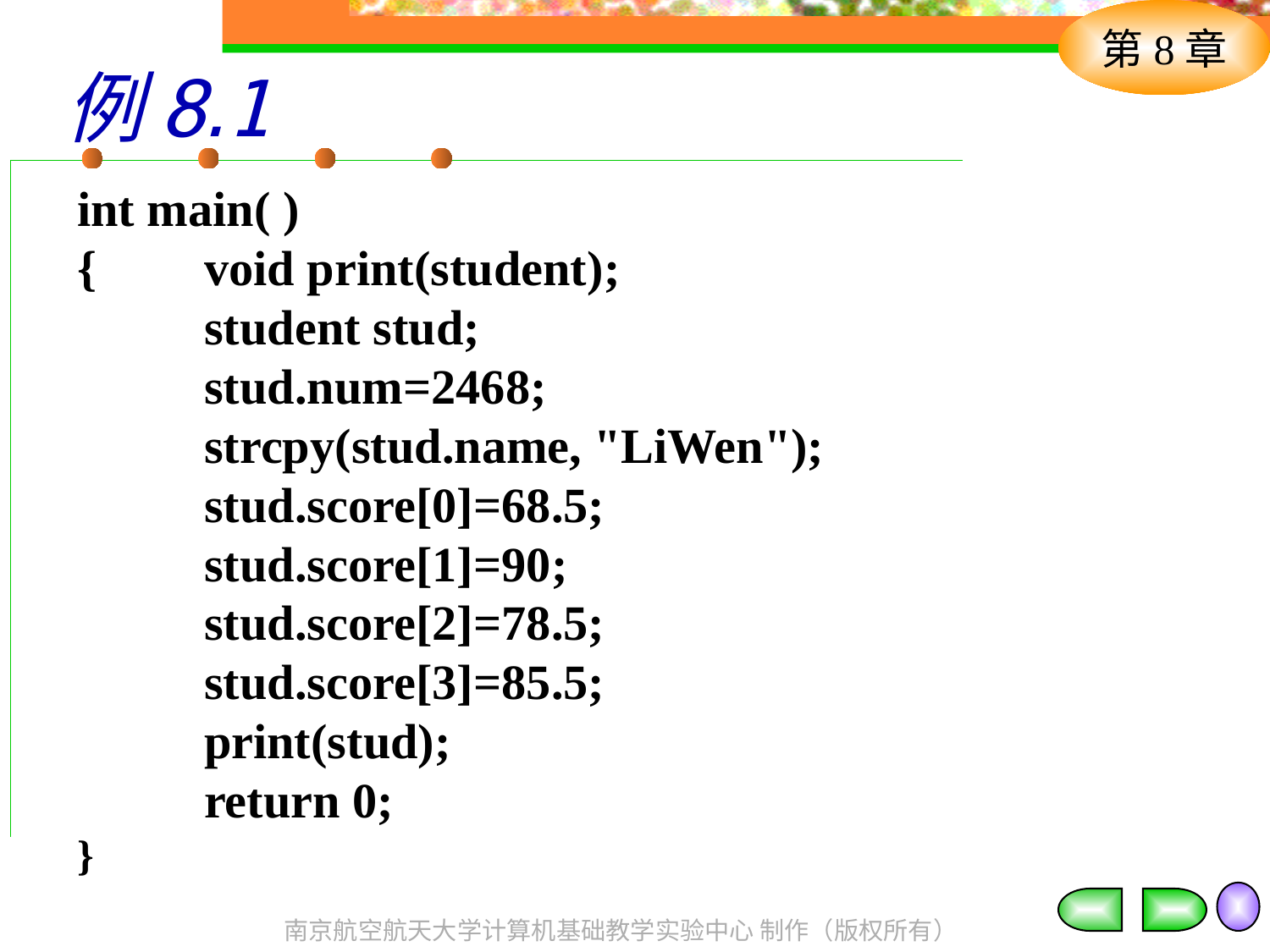

例8.1
int main( )
{	void print(student);
	student stud;
	stud.num=2468;
	strcpy(stud.name, "LiWen");
	stud.score[0]=68.5;
	stud.score[1]=90;
	stud.score[2]=78.5;
	stud.score[3]=85.5;
	print(stud);
	return 0;
}